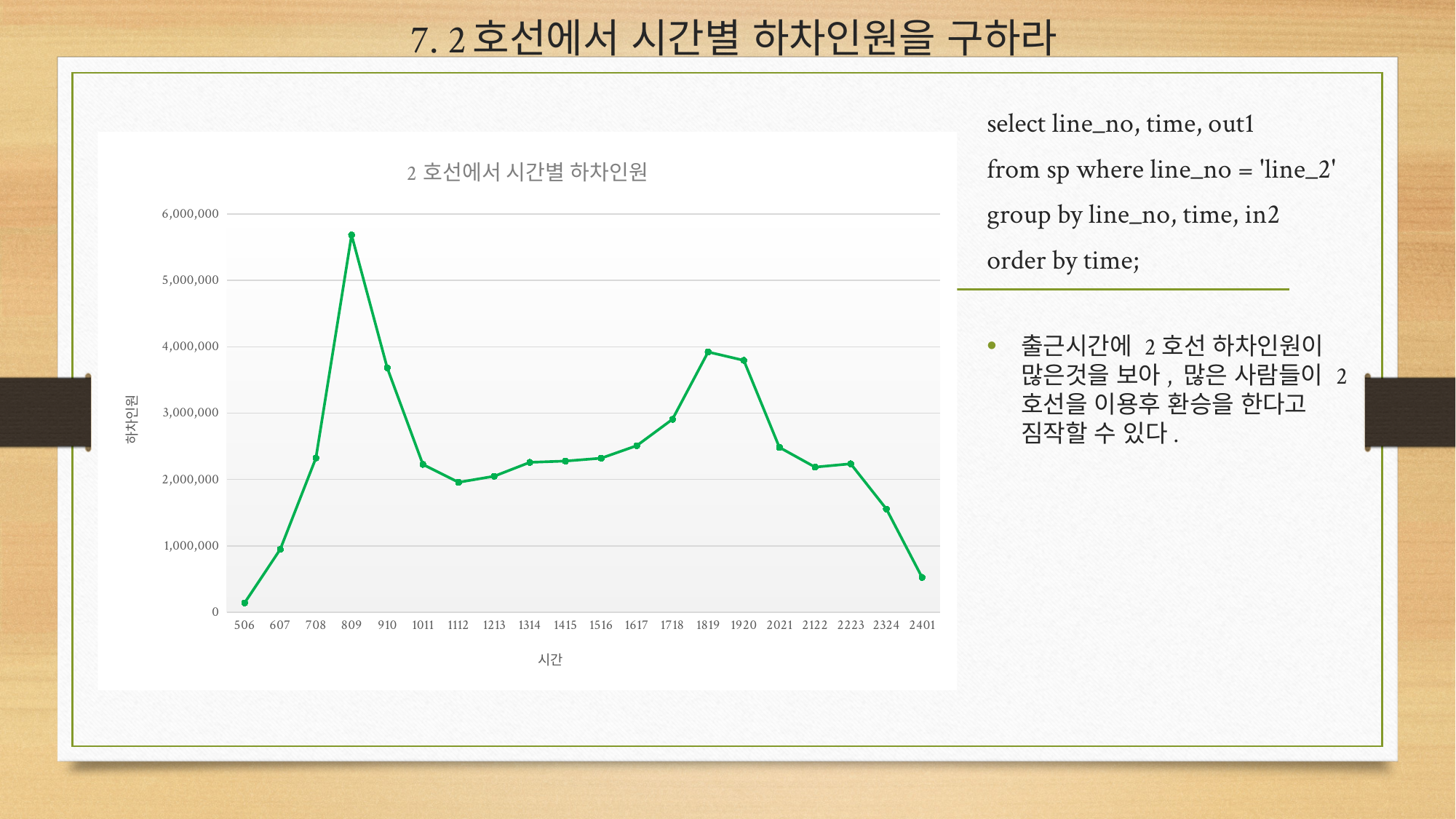

# 7. 2호선에서 시간별 하차인원을 구하라
select line_no, time, out1
from sp where line_no = 'line_2'
group by line_no, time, in2
order by time;

### Chart: 2호선에서 시간별 하차인원

| Category | line_2 |
|---|---|
| 506 | 140073.0 |
| 607 | 947840.0 |
| 708 | 2323675.0 |
| 809 | 5683879.0 |
| 910 | 3681729.0 |
| 1011 | 2227083.0 |
| 1112 | 1957278.0 |
| 1213 | 2048620.0 |
| 1314 | 2258128.0 |
| 1415 | 2277321.0 |
| 1516 | 2320157.0 |
| 1617 | 2509341.0 |
| 1718 | 2906478.0 |
| 1819 | 3920994.0 |
| 1920 | 3795179.0 |
| 2021 | 2483388.0 |
| 2122 | 2186050.0 |
| 2223 | 2235893.0 |
| 2324 | 1555272.0 |
| 2401 | 524783.0 |
출근시간에 2호선 하차인원이 많은것을 보아, 많은 사람들이 2호선을 이용후 환승을 한다고 짐작할 수 있다.